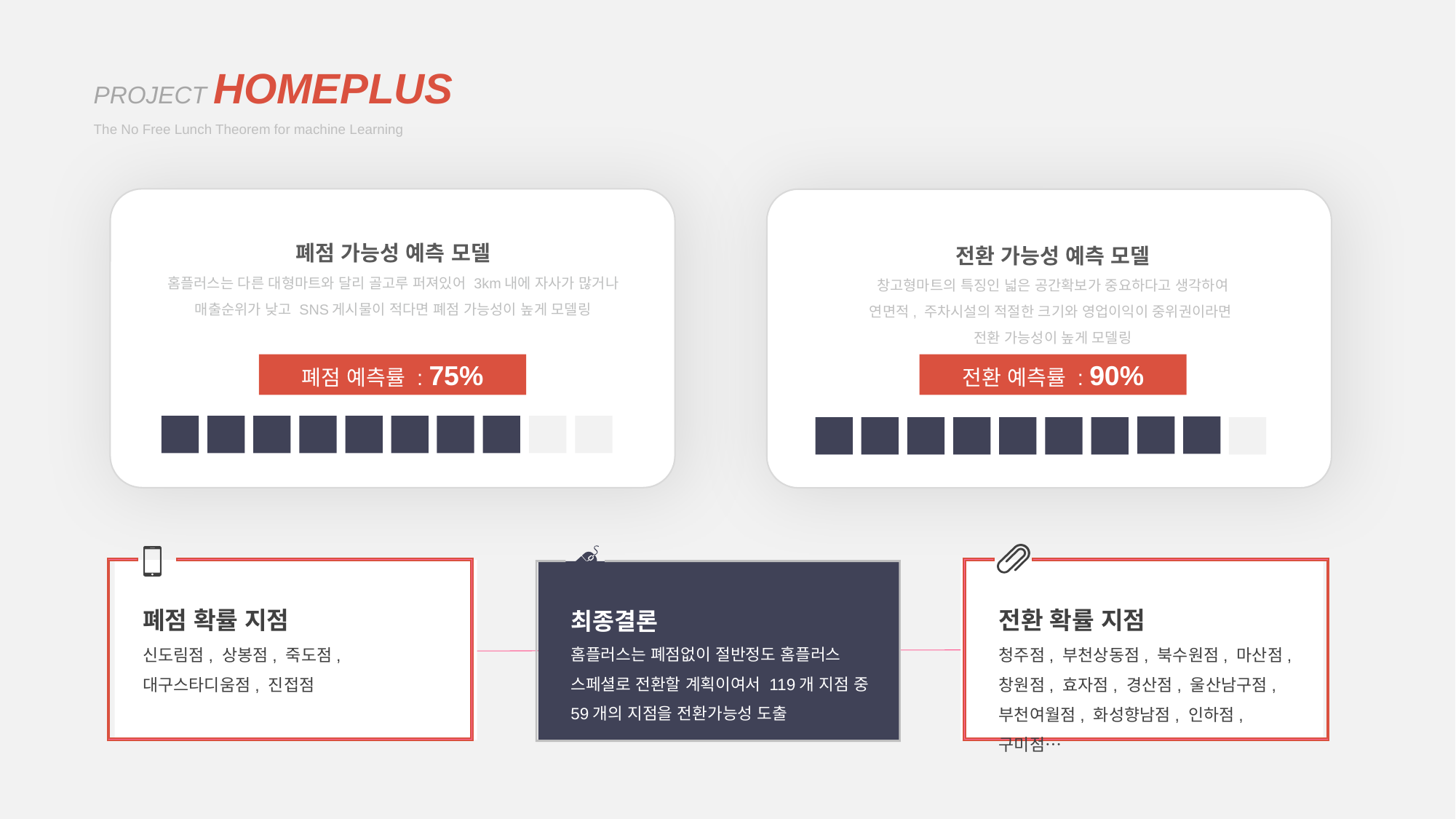

PROJECT HOMEPLUS
The No Free Lunch Theorem for machine Learning

폐점 가능성 예측 모델
홈플러스는 다른 대형마트와 달리 골고루 퍼져있어 3km내에 자사가 많거나
매출순위가 낮고 SNS게시물이 적다면 폐점 가능성이 높게 모델링

전환 가능성 예측 모델
창고형마트의 특징인 넓은 공간확보가 중요하다고 생각하여
연면적, 주차시설의 적절한 크기와 영업이익이 중위권이라면
전환 가능성이 높게 모델링
폐점 예측률 : 75%
전환 예측률 : 90%

폐점 확률 지점
신도림점, 상봉점, 죽도점,
대구스타디움점, 진접점
전환 확률 지점
청주점, 부천상동점, 북수원점, 마산점,
창원점, 효자점, 경산점, 울산남구점, 부천여월점, 화성향남점, 인하점, 구미점…
최종결론
홈플러스는 폐점없이 절반정도 홈플러스 스페셜로 전환할 계획이여서 119개 지점 중 59개의 지점을 전환가능성 도출